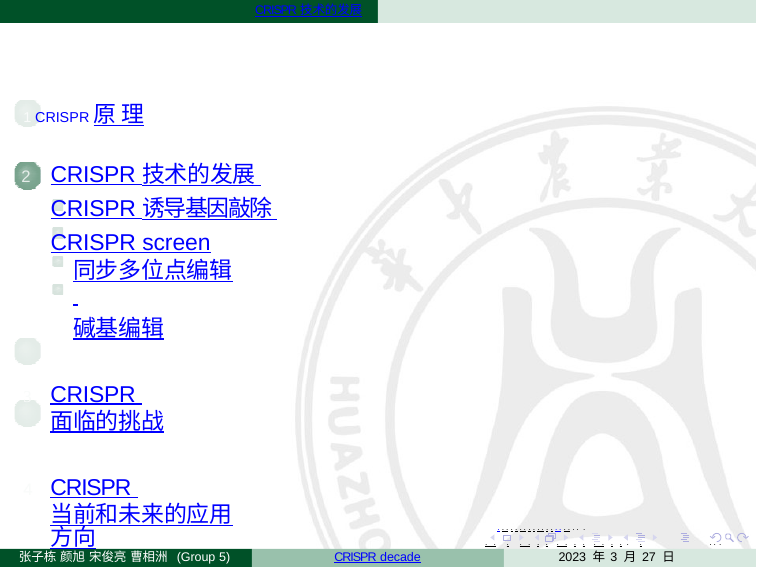

CRISPR 技术的发展
# 1 CRISPR 原 理

CRISPR 技术的发展 CRISPR 诱导基因敲除 CRISPR screen
同步多位点编辑 碱基编辑

CRISPR 面临的挑战

CRISPR 当前和未来的应用方向

. . . . . . . . . . . . . . . . . . . .
.   .     .     .   .   .   .    .   .   .   .    .   .   .   . .     .	. . .
2023 年 3 月 27 日	10 / 22
张子栋 颜旭 宋俊亮 曹相洲 (Group 5)
CRISPR decade